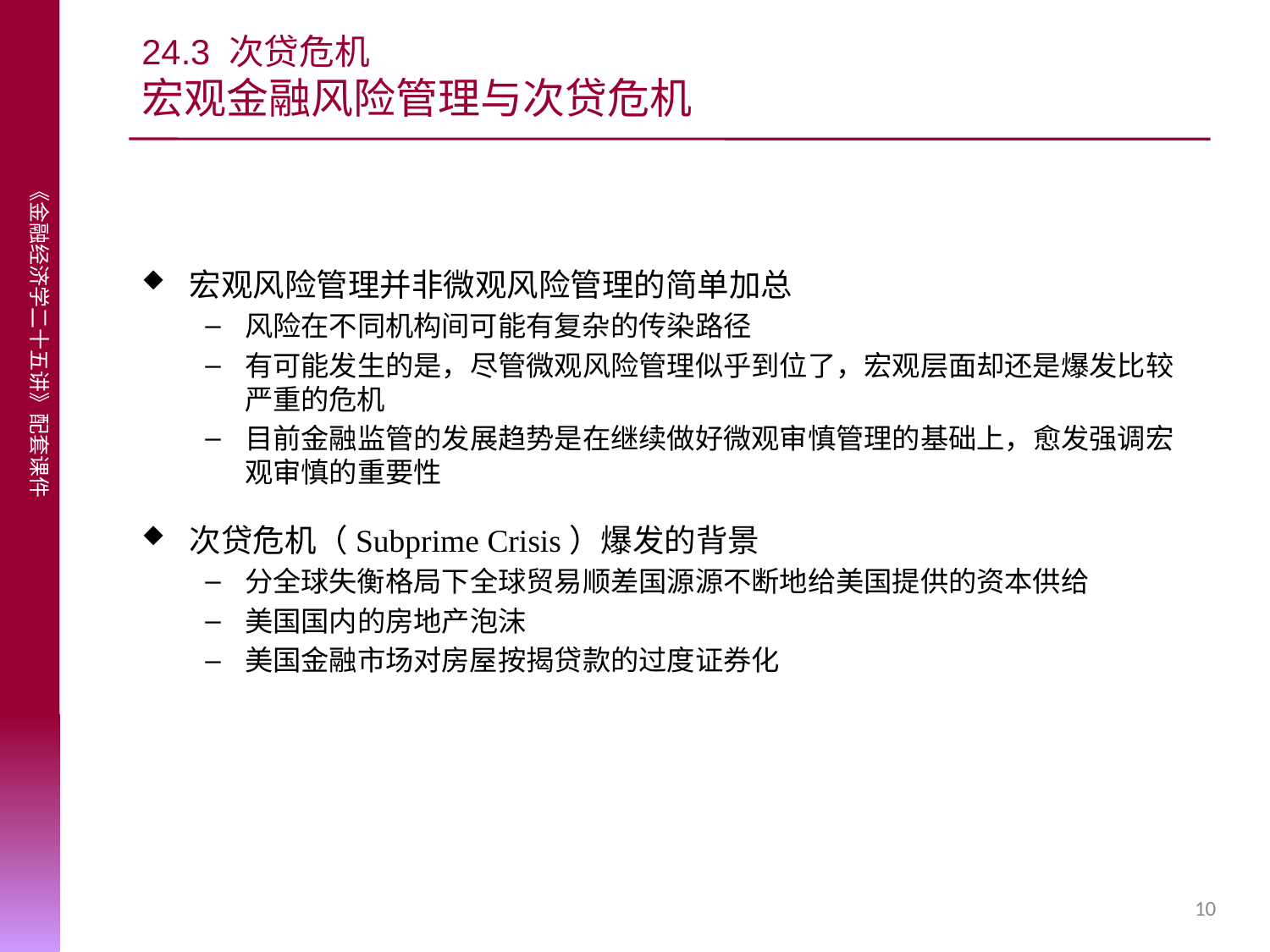

# 24.3 次贷危机 宏观金融风险管理与次贷危机

宏观风险管理并非微观风险管理的简单加总
风险在不同机构间可能有复杂的传染路径
有可能发生的是，尽管微观风险管理似乎到位了，宏观层面却还是爆发比较严重的危机
目前金融监管的发展趋势是在继续做好微观审慎管理的基础上，愈发强调宏观审慎的重要性
次贷危机（Subprime Crisis）爆发的背景
分全球失衡格局下全球贸易顺差国源源不断地给美国提供的资本供给
美国国内的房地产泡沫
美国金融市场对房屋按揭贷款的过度证券化
10